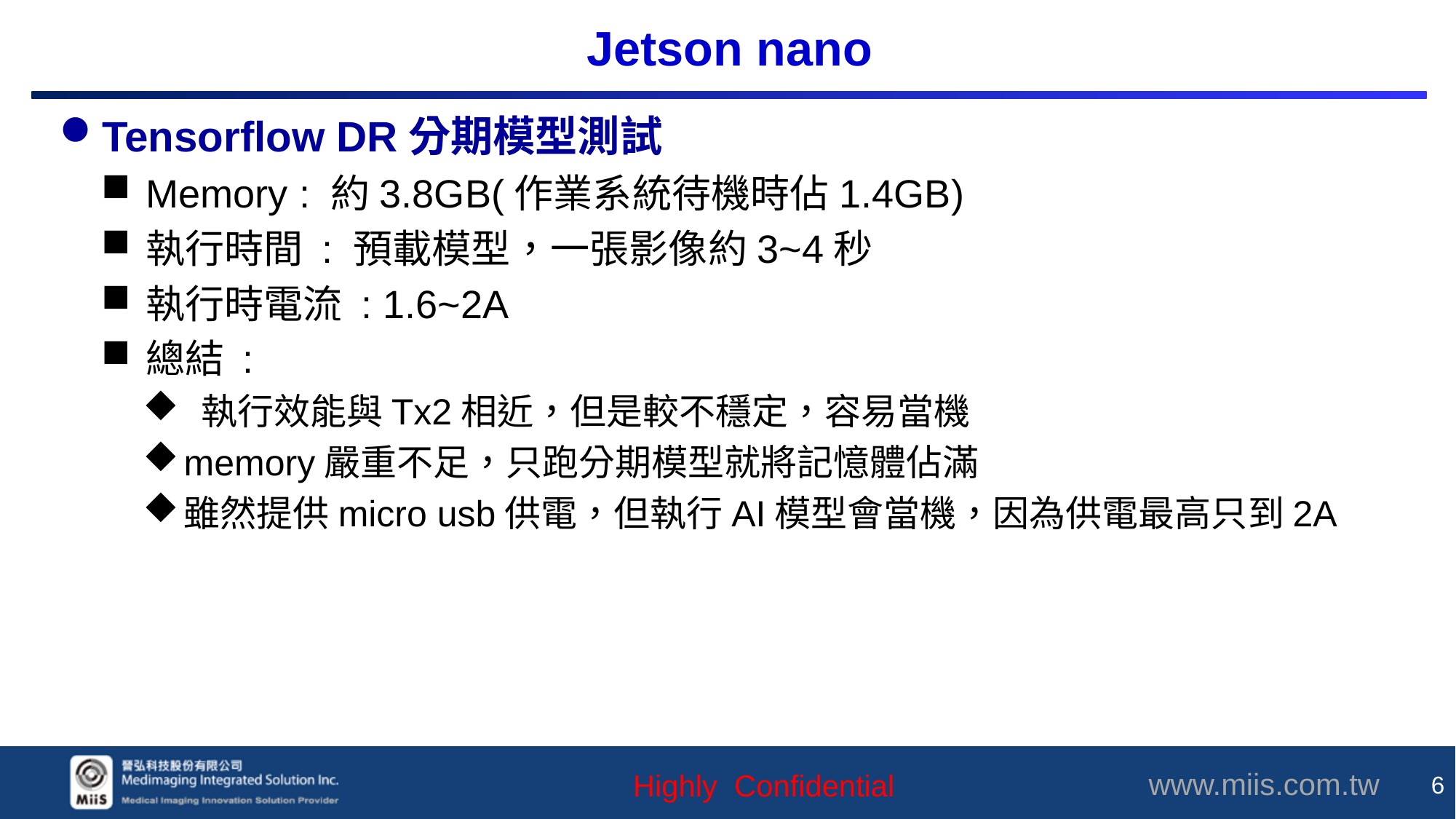

# Jetson nano
Tensorflow DR分期模型測試
Memory : 約3.8GB(作業系統待機時佔1.4GB)
執行時間 : 預載模型，一張影像約3~4秒
執行時電流 : 1.6~2A
總結 :
 執行效能與Tx2相近，但是較不穩定，容易當機
memory嚴重不足，只跑分期模型就將記憶體佔滿
雖然提供micro usb供電，但執行AI模型會當機，因為供電最高只到2A
6